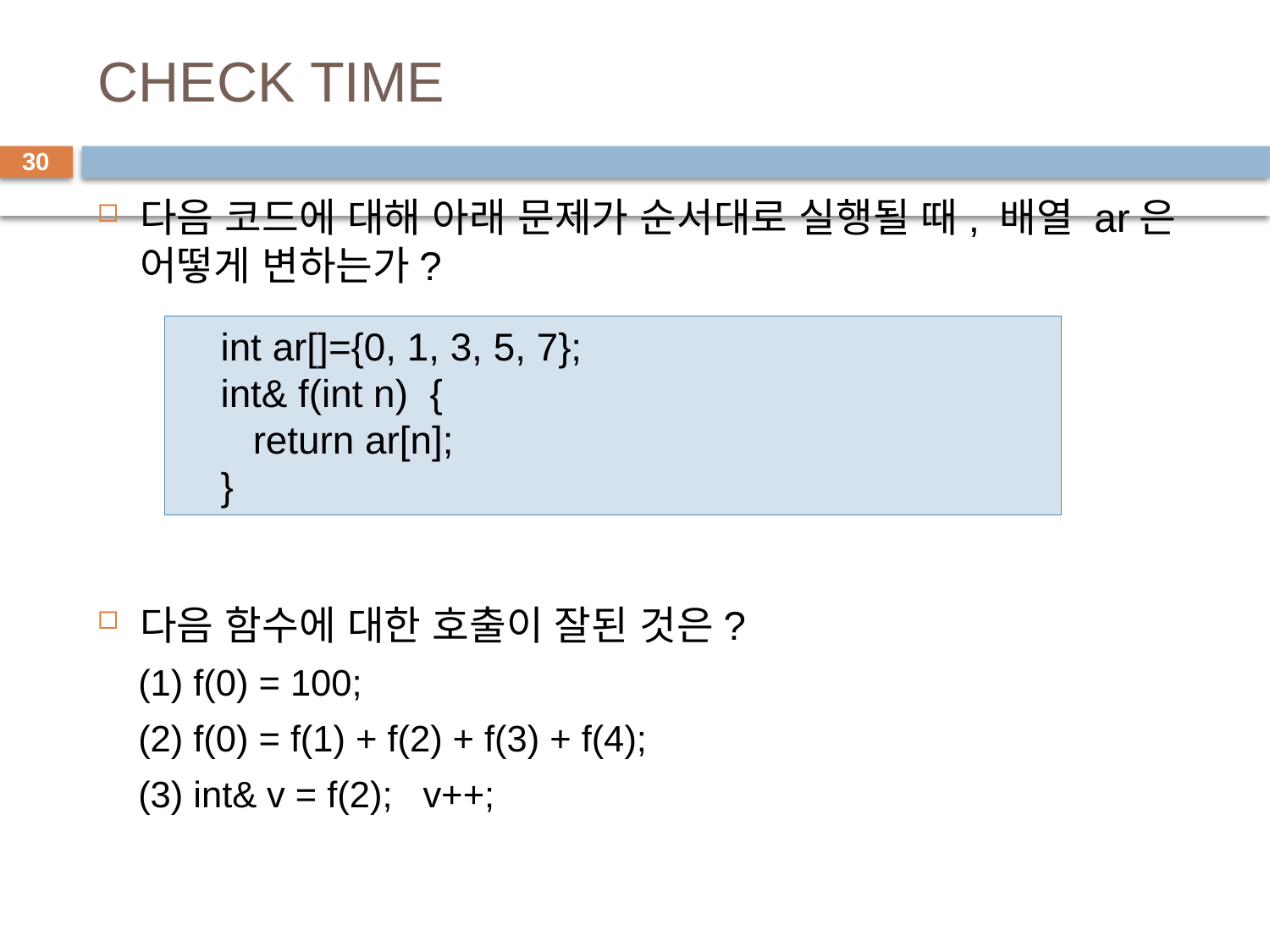

# CHECK TIME
30
다음 코드에 대해 아래 문제가 순서대로 실행될 때, 배열 ar은 어떻게 변하는가?

다음 함수에 대한 호출이 잘된 것은?
    (1) f(0) = 100;
    (2) f(0) = f(1) + f(2) + f(3) + f(4);
    (3) int& v = f(2);   v++;

    int ar[]={0, 1, 3, 5, 7};
    int& f(int n)  {
       return ar[n];
    }